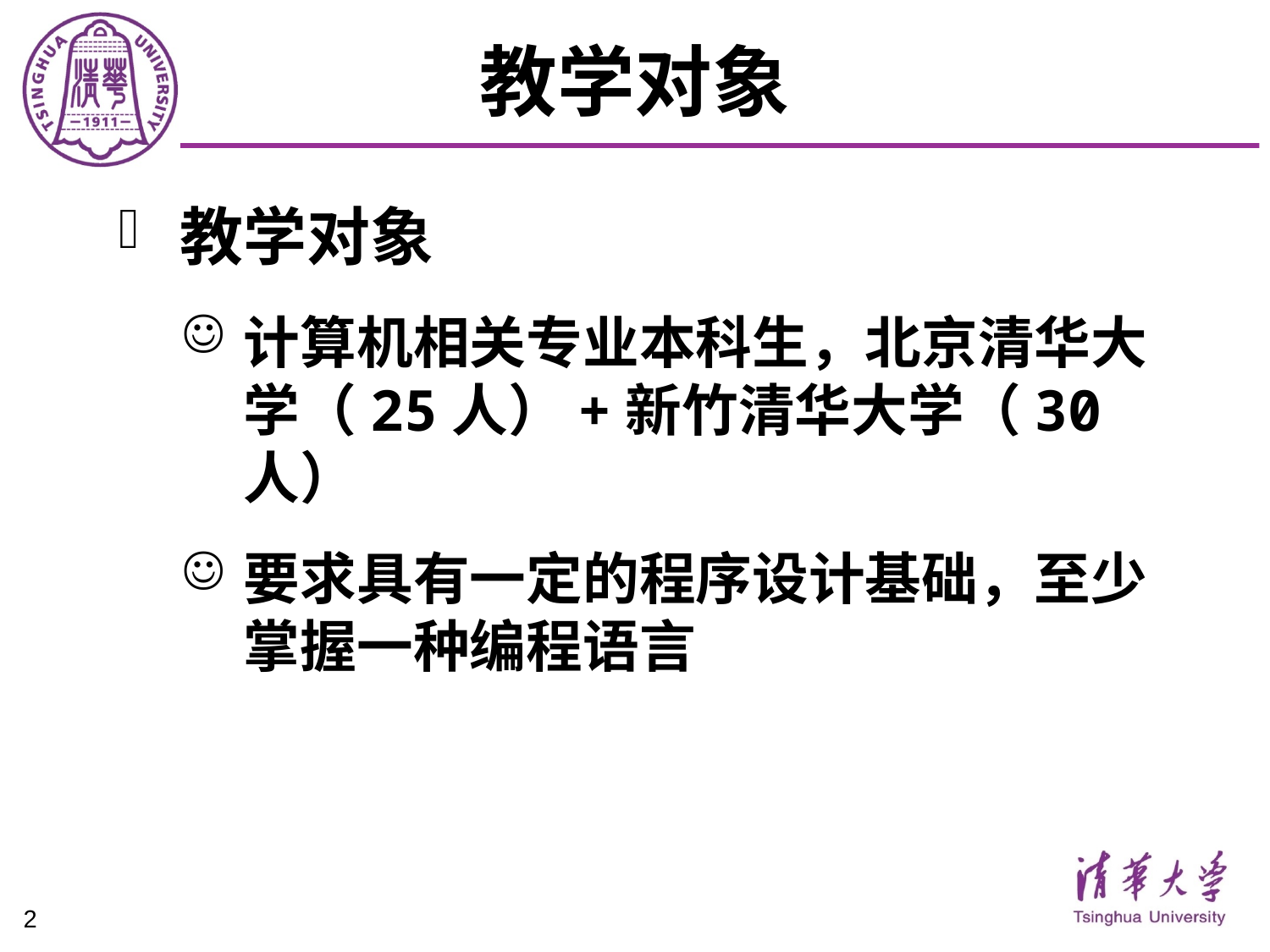

# 教学对象
教学对象
计算机相关专业本科生，北京清华大学（25人）+新竹清华大学（30人）
要求具有一定的程序设计基础，至少掌握一种编程语言
2